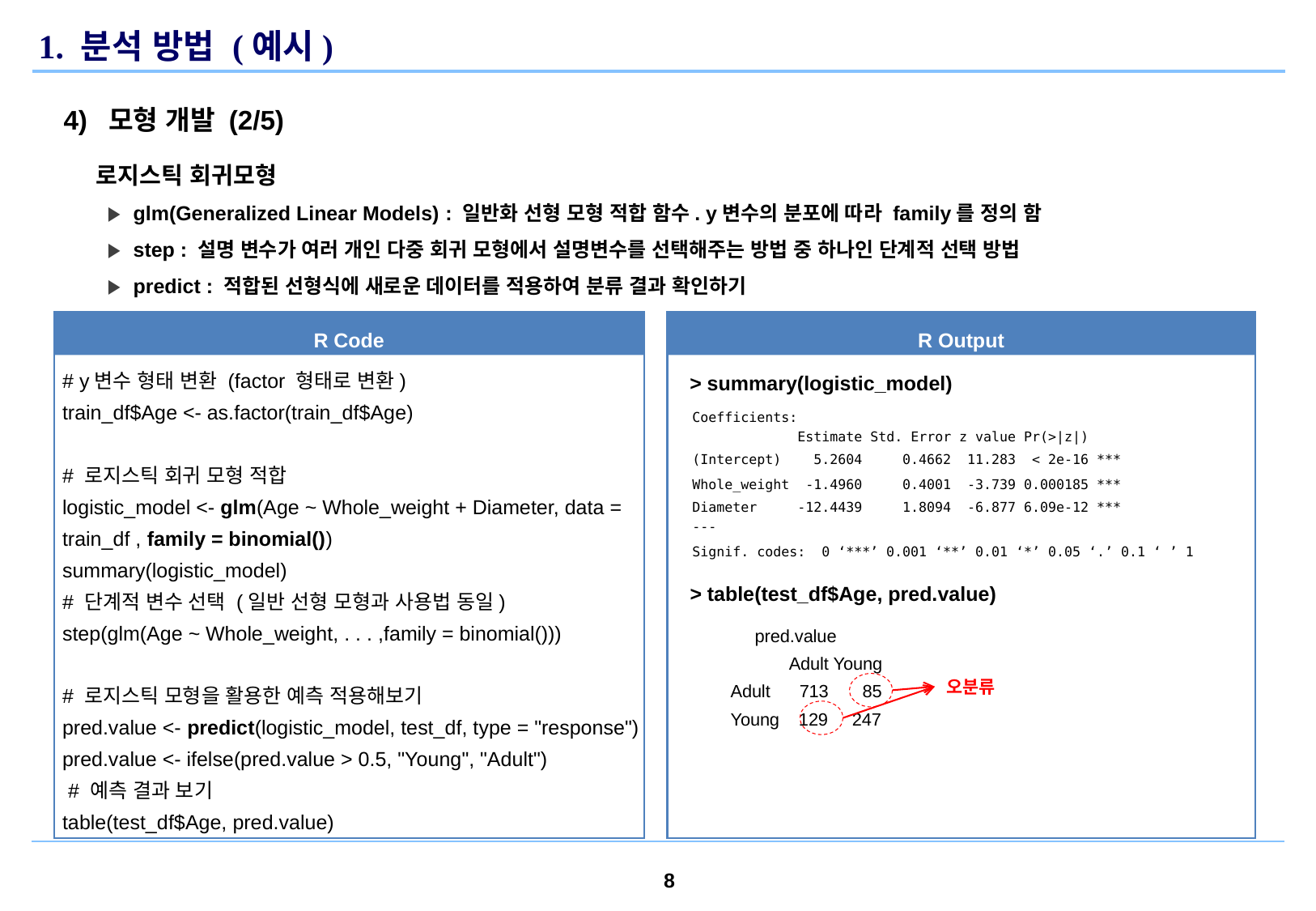

1. 분석 방법 (예시)
4)  모형 개발 (2/5)
로지스틱 회귀모형
  ▶ glm(Generalized Linear Models) : 일반화 선형 모형 적합 함수. y변수의 분포에 따라 family를 정의 함
  ▶ step : 설명 변수가 여러 개인 다중 회귀 모형에서 설명변수를 선택해주는 방법 중 하나인 단계적 선택 방법
  ▶ predict : 적합된 선형식에 새로운 데이터를 적용하여 분류 결과 확인하기
R Code
R Output

# y변수 형태 변환 (factor 형태로 변환)
train_df$Age <- as.factor(train_df$Age)

# 로지스틱 회귀 모형 적합
logistic_model <- glm(Age ~ Whole_weight + Diameter, data = train_df , family = binomial())
summary(logistic_model)
# 단계적 변수 선택 (일반 선형 모형과 사용법 동일)
step(glm(Age ~ Whole_weight, . . . ,family = binomial()))

# 로지스틱 모형을 활용한 예측 적용해보기
pred.value <- predict(logistic_model, test_df, type = "response")
pred.value <- ifelse(pred.value > 0.5, "Young", "Adult")
 # 예측 결과 보기
table(test_df$Age, pred.value)
> summary(logistic_model)
| Coefficients: |
| --- |
| Estimate Std. Error z value Pr(>|z|) |
| (Intercept) 5.2604 0.4662 11.283 < 2e-16 \*\*\* |
| Whole\_weight -1.4960 0.4001 -3.739 0.000185 \*\*\* |
| Diameter -12.4439 1.8094 -6.877 6.09e-12 \*\*\* |
| --- |
| Signif. codes: 0 ‘\*\*\*’ 0.001 ‘\*\*’ 0.01 ‘\*’ 0.05 ‘.’ 0.1 ‘ ’ 1 |
> table(test_df$Age, pred.value)
| pred.value |
| --- |
| Adult Young |
| Adult 713 85 |
| Young 129 247 |
오분류